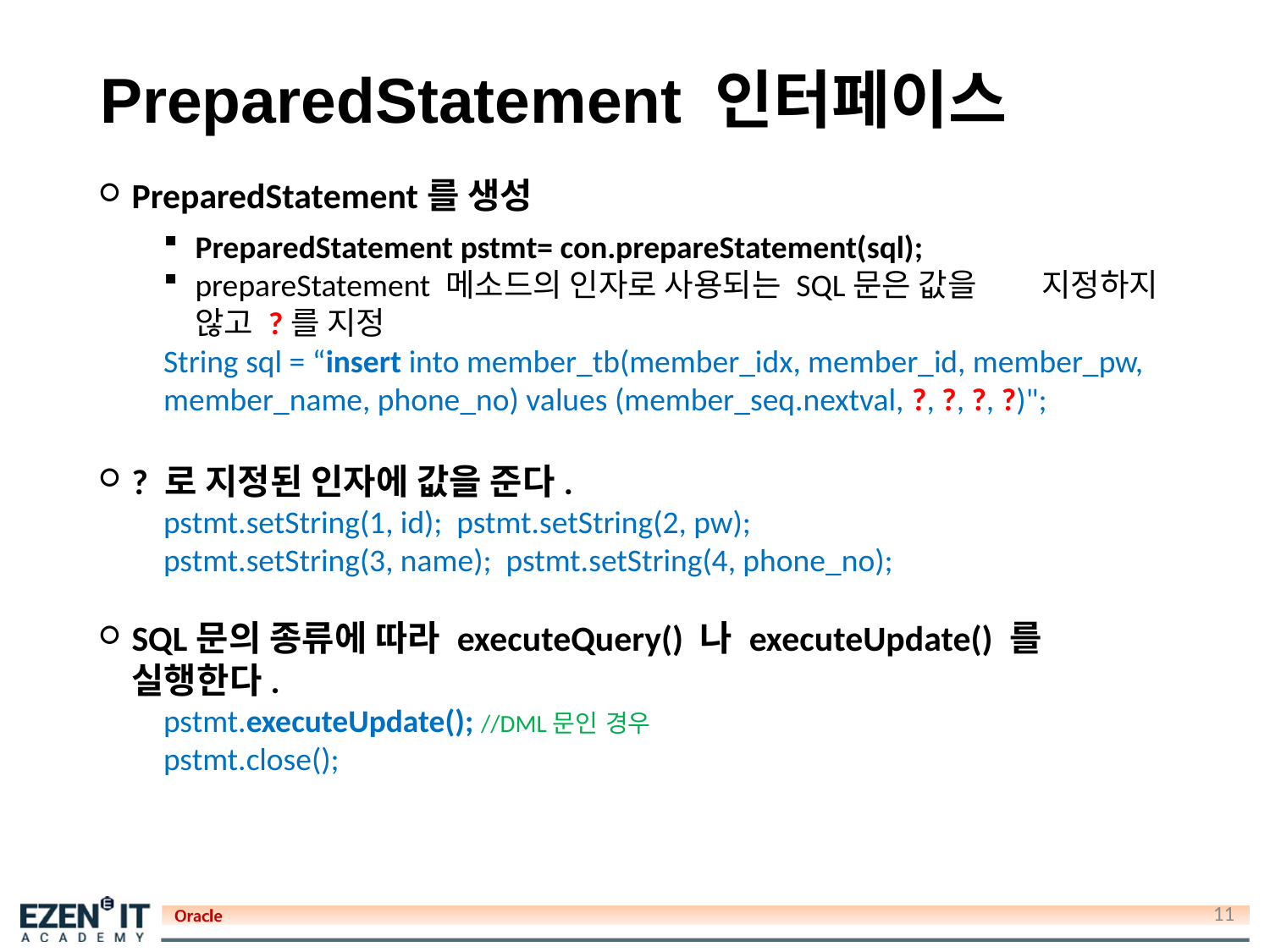

# PreparedStatement 인터페이스
PreparedStatement를 생성
PreparedStatement pstmt= con.prepareStatement(sql);
prepareStatement 메소드의 인자로 사용되는 SQL문은 값을         지정하지 않고 ?를 지정
String sql = “insert into member_tb(member_idx, member_id, member_pw, member_name, phone_no) values (member_seq.nextval, ?, ?, ?, ?)";
? 로 지정된 인자에 값을 준다.
pstmt.setString(1, id);  pstmt.setString(2, pw);
pstmt.setString(3, name);  pstmt.setString(4, phone_no);

SQL문의 종류에 따라 executeQuery() 나 executeUpdate() 를    실행한다.
pstmt.executeUpdate(); //DML문인 경우
pstmt.close();
11